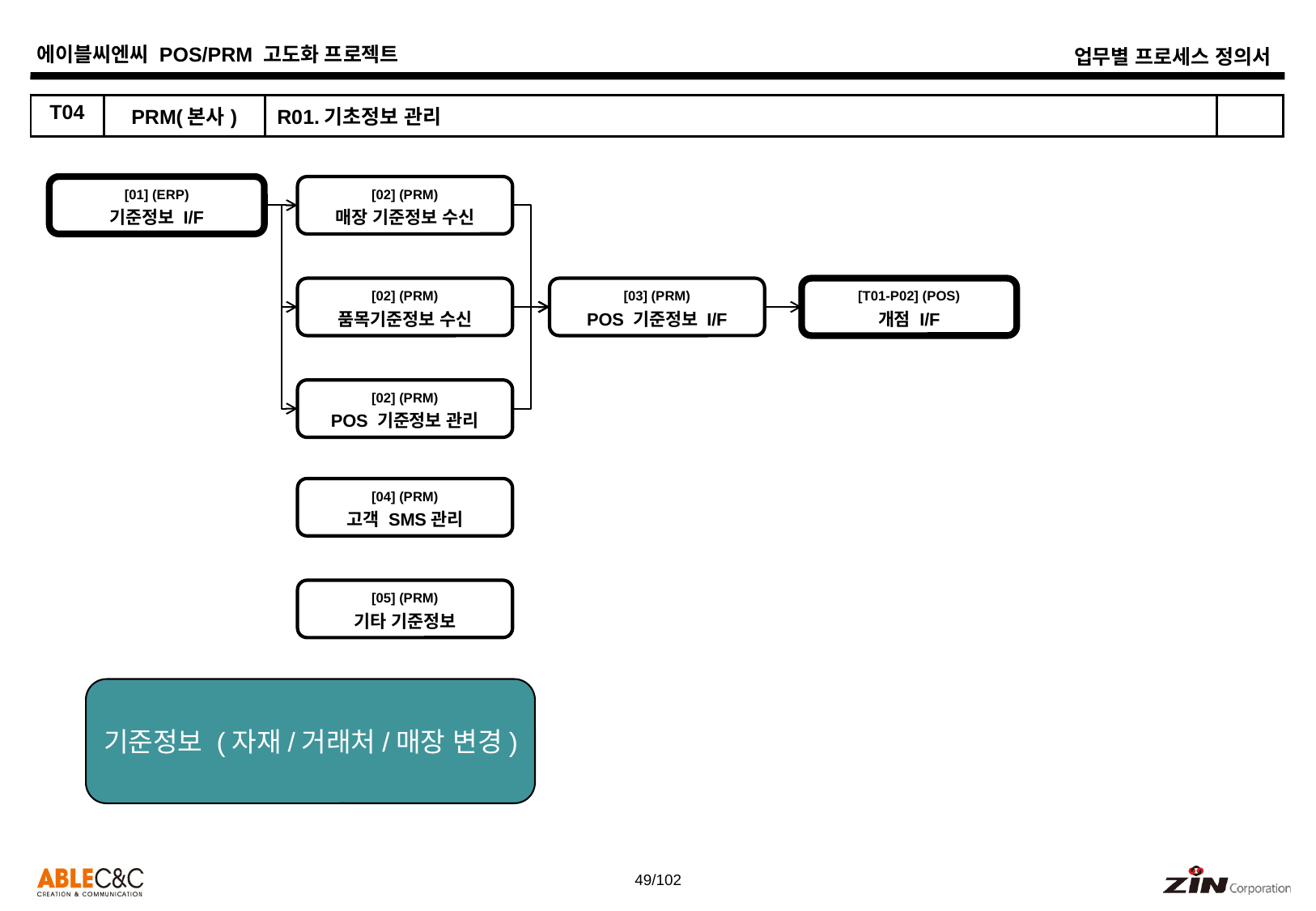

| T04 | PRM(본사) | R01.기초정보 관리 |  |
| --- | --- | --- | --- |
[01] (ERP)
기준정보 I/F
[02] (PRM)
매장 기준정보 수신
[02] (PRM)
품목기준정보 수신
[03] (PRM)
POS 기준정보 I/F
[T01-P02] (POS)
개점 I/F
[02] (PRM)
POS 기준정보 관리
[04] (PRM)
고객 SMS관리
[05] (PRM)
기타 기준정보
기준정보 (자재/거래처/매장 변경)